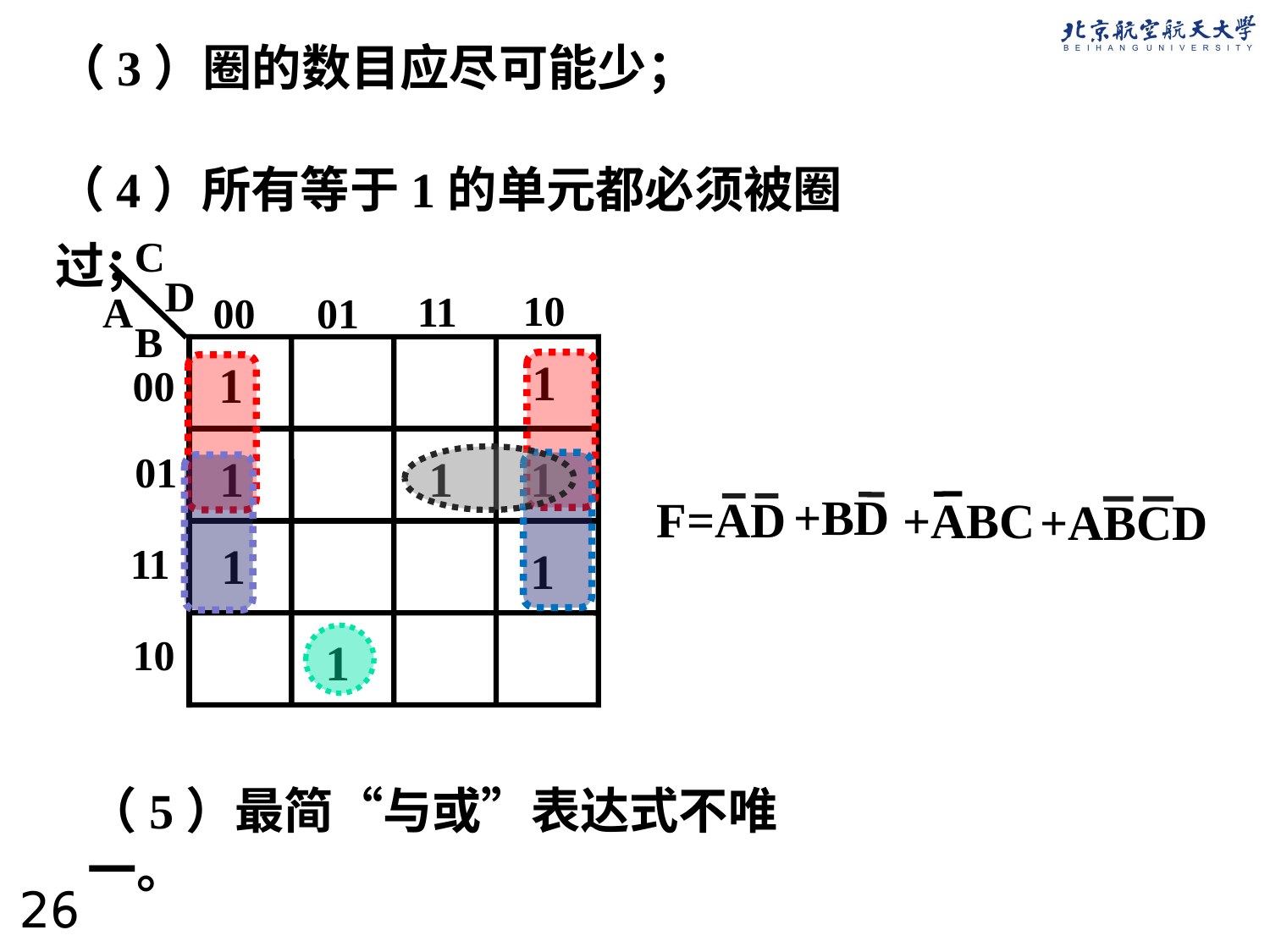

（3）圈的数目应尽可能少；
（4）所有等于1的单元都必须被圈过；
C
D
A
B

10
11
00
01

00
01
11
10
1
1
1
1
1
1
1
1

+BD

F=AD

+ABC

+ABCD

（5）最简“与或”表达式不唯一。
26
2022/3/7
26